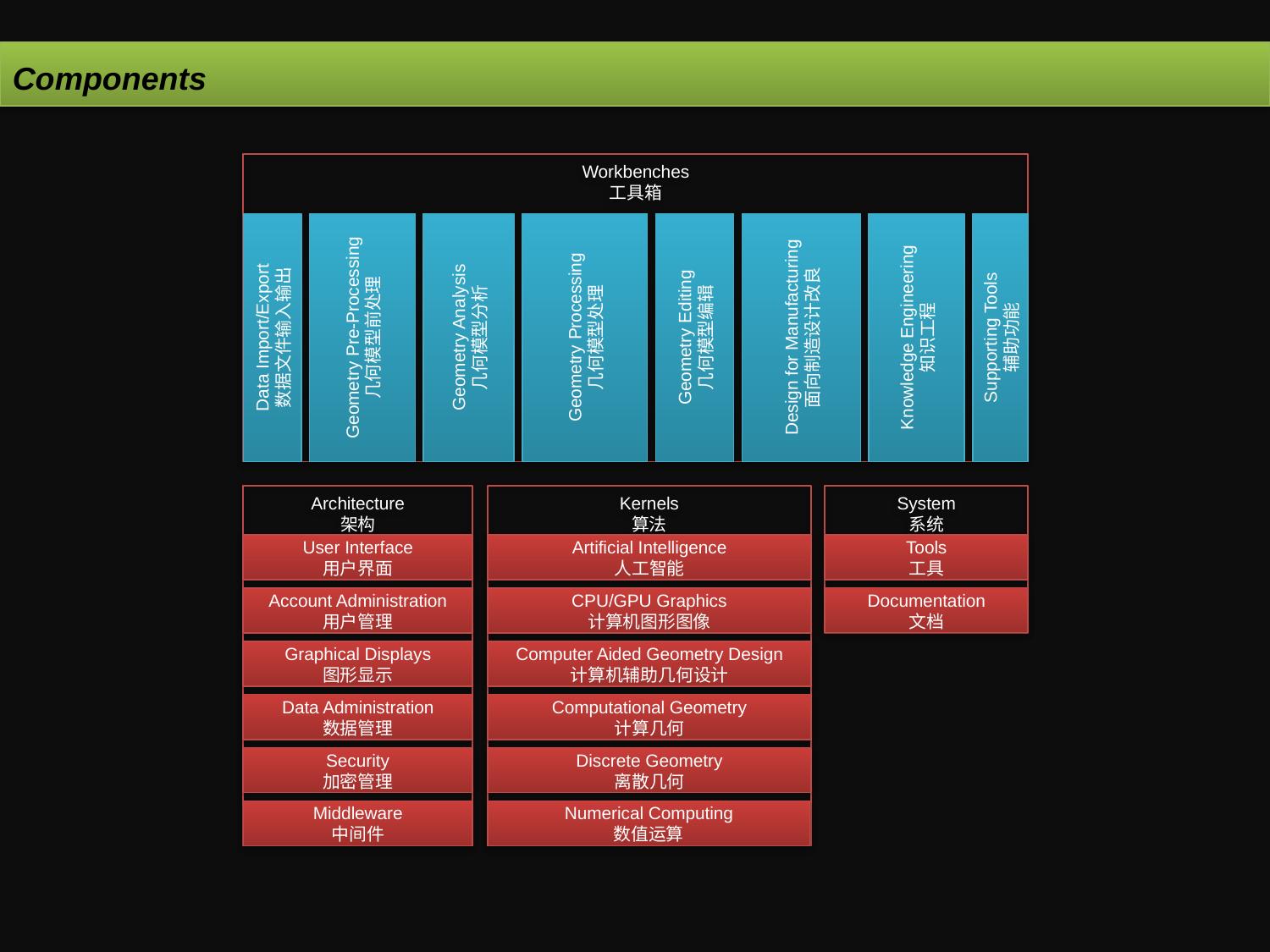

Components
Workbenches
工具箱
Data Import/Export
数据文件输入输出
Geometry Pre-Processing
几何模型前处理
Geometry Analysis
几何模型分析
Geometry Processing
几何模型处理
Geometry Editing
几何模型编辑
Design for Manufacturing
面向制造设计改良
Knowledge Engineering
知识工程
Supporting Tools
辅助功能
Architecture
架构
Kernels
算法
System
系统
User Interface
用户界面
Artificial Intelligence
人工智能
Tools
工具
Account Administration
用户管理
CPU/GPU Graphics
计算机图形图像
Documentation
文档
Graphical Displays
图形显示
Computer Aided Geometry Design
计算机辅助几何设计
Data Administration
数据管理
Computational Geometry
计算几何
Security
加密管理
Discrete Geometry
离散几何
Middleware
中间件
Numerical Computing
数值运算